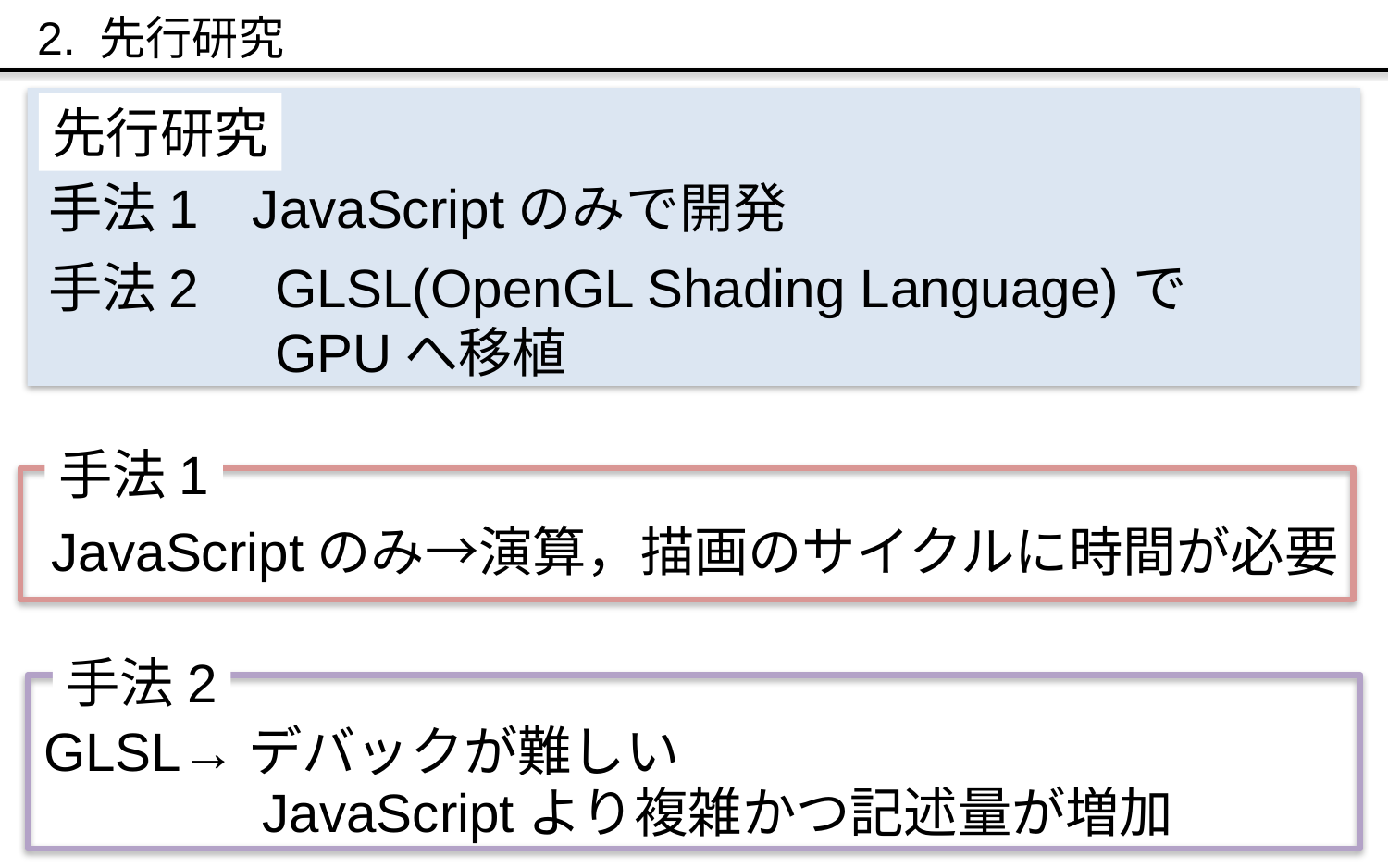

2. 先行研究

先行研究
手法1
JavaScriptのみで開発
手法2
GLSL(OpenGL Shading Language)で
GPUへ移植
手法1

JavaScriptのみ→演算，描画のサイクルに時間が必要
手法2

GLSL→デバックが難しい
JavaScriptより複雑かつ記述量が増加